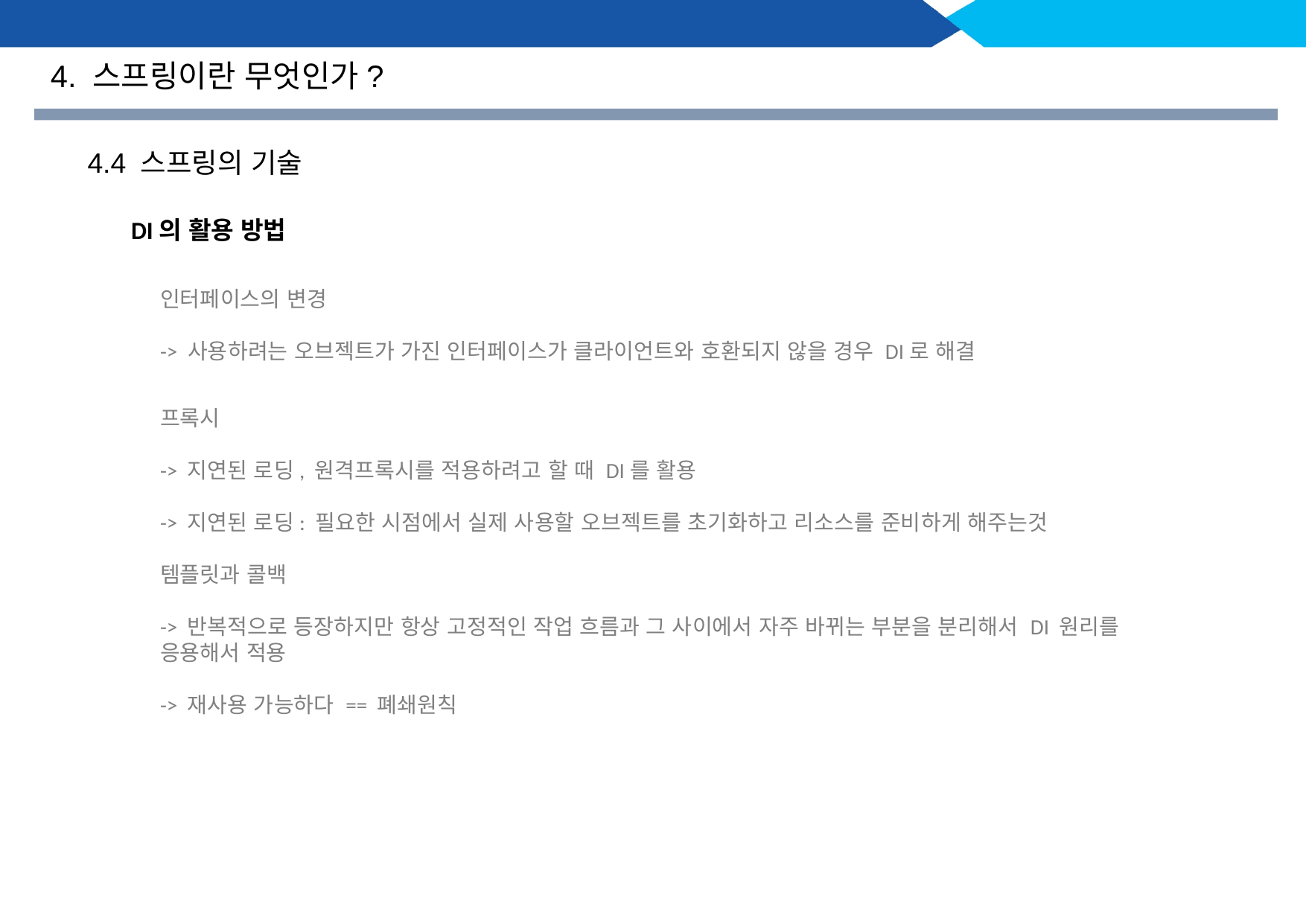

4. 스프링이란 무엇인가?
4.4 스프링의 기술
DI의 활용 방법
인터페이스의 변경

-> 사용하려는 오브젝트가 가진 인터페이스가 클라이언트와 호환되지 않을 경우 DI로 해결
프록시

-> 지연된 로딩, 원격프록시를 적용하려고 할 때 DI를 활용

-> 지연된 로딩: 필요한 시점에서 실제 사용할 오브젝트를 초기화하고 리소스를 준비하게 해주는것

템플릿과 콜백

-> 반복적으로 등장하지만 항상 고정적인 작업 흐름과 그 사이에서 자주 바뀌는 부분을 분리해서 DI 원리를 응용해서 적용

-> 재사용 가능하다 == 폐쇄원칙